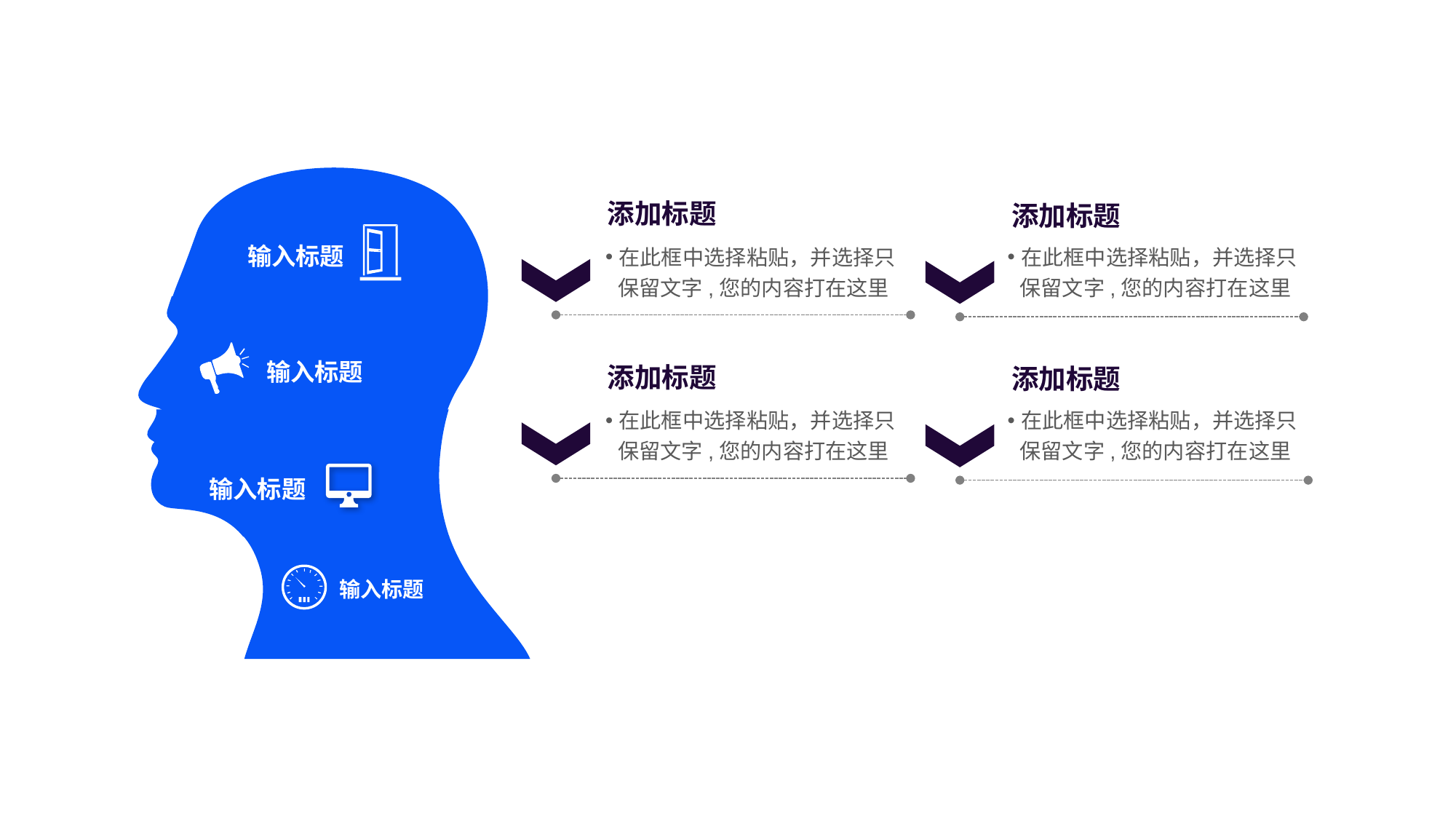

添加标题
添加标题

在此框中选择粘贴，并选择只保留文字,您的内容打在这里
在此框中选择粘贴，并选择只保留文字,您的内容打在这里
输入标题

输入标题
添加标题
添加标题
在此框中选择粘贴，并选择只保留文字,您的内容打在这里
在此框中选择粘贴，并选择只保留文字,您的内容打在这里

输入标题

输入标题